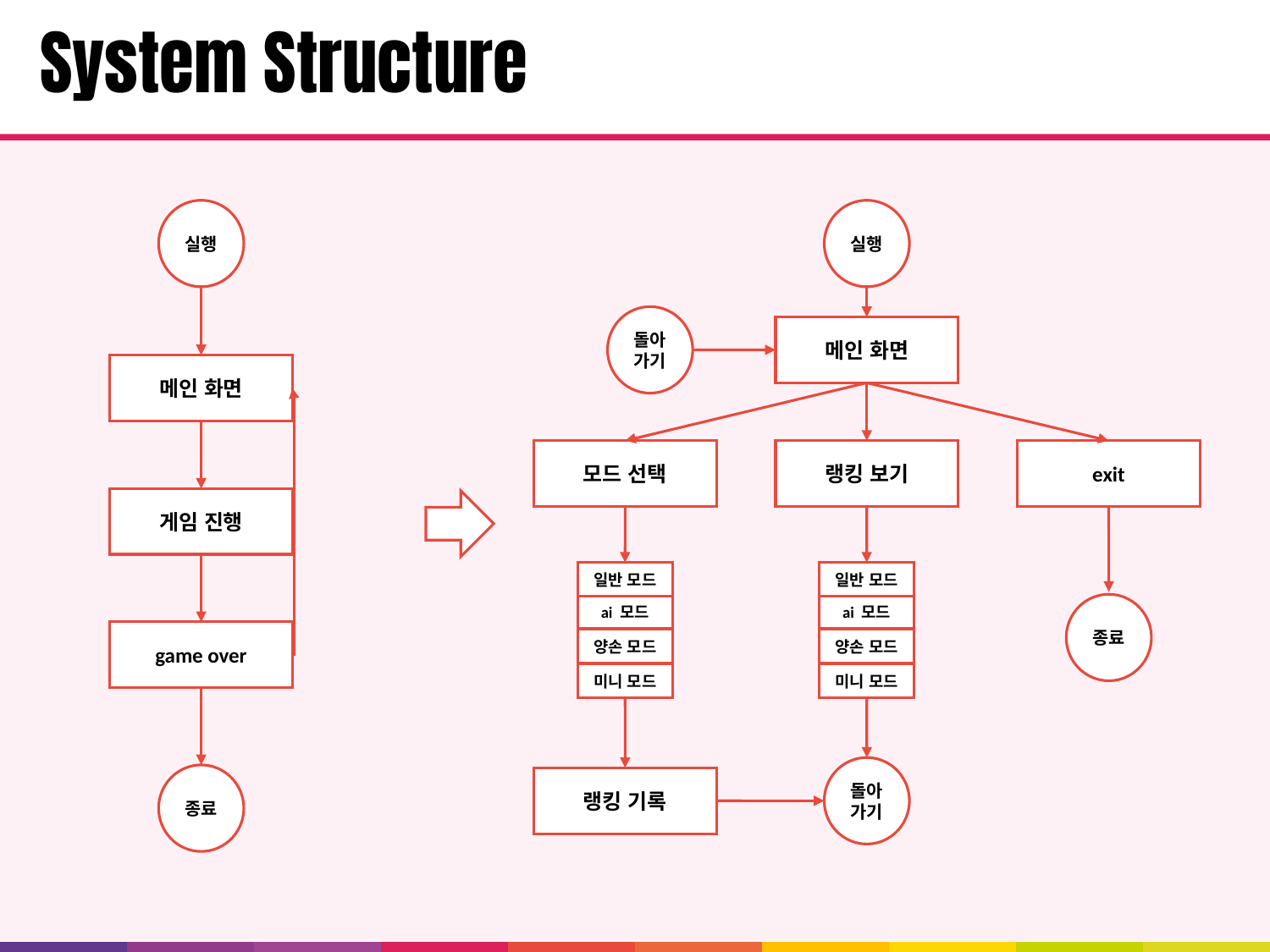

System Structure

실행
실행
돌아가기
메인 화면
메인 화면
모드 선택
랭킹 보기
exit
게임 진행

일반 모드
일반 모드
종료
ai 모드
ai 모드
game over
양손 모드
양손 모드
미니 모드
미니 모드
돌아가기
종료
랭킹 기록